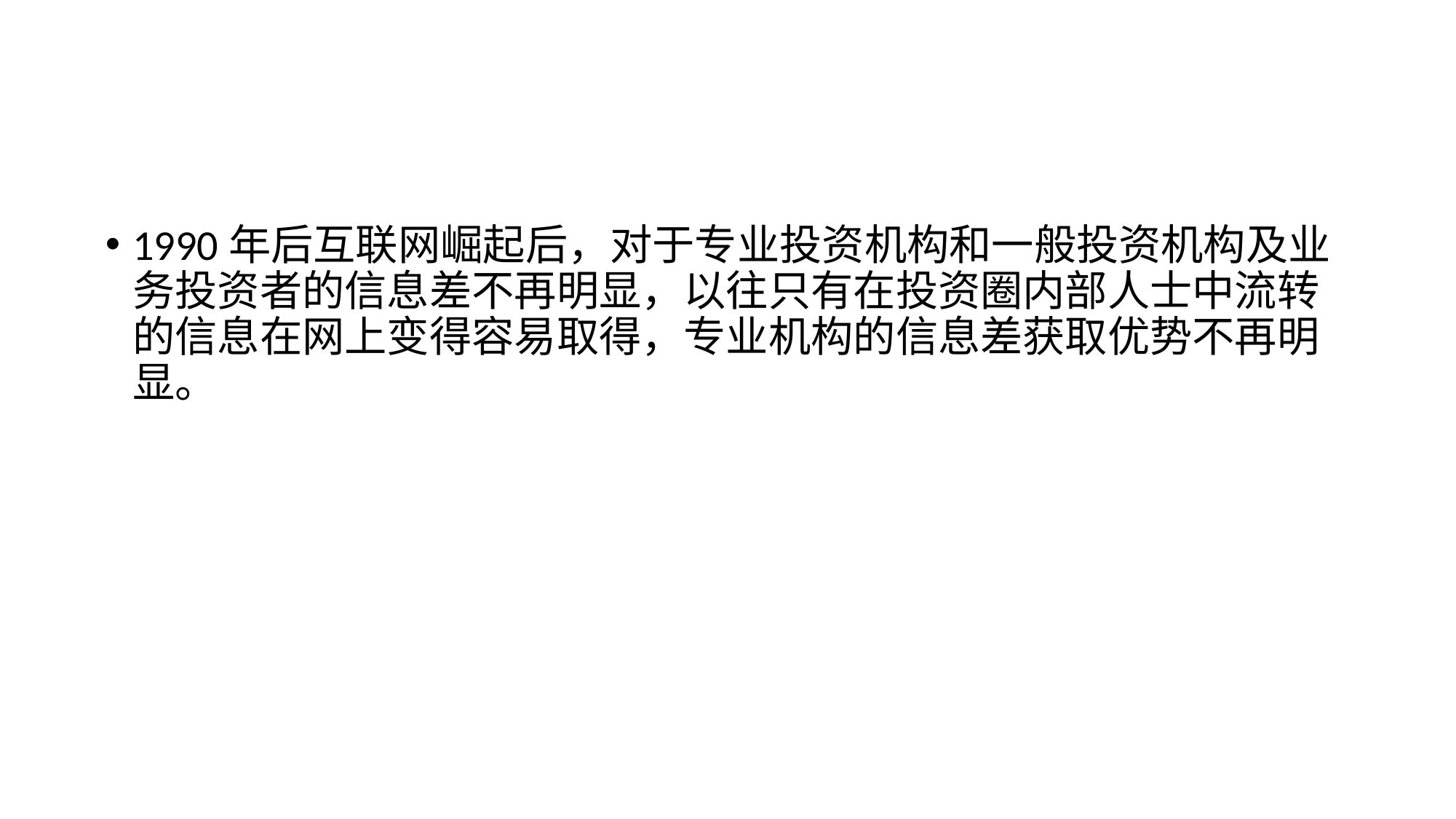

#
1990年后互联网崛起后，对于专业投资机构和一般投资机构及业务投资者的信息差不再明显，以往只有在投资圈内部人士中流转的信息在网上变得容易取得，专业机构的信息差获取优势不再明显。